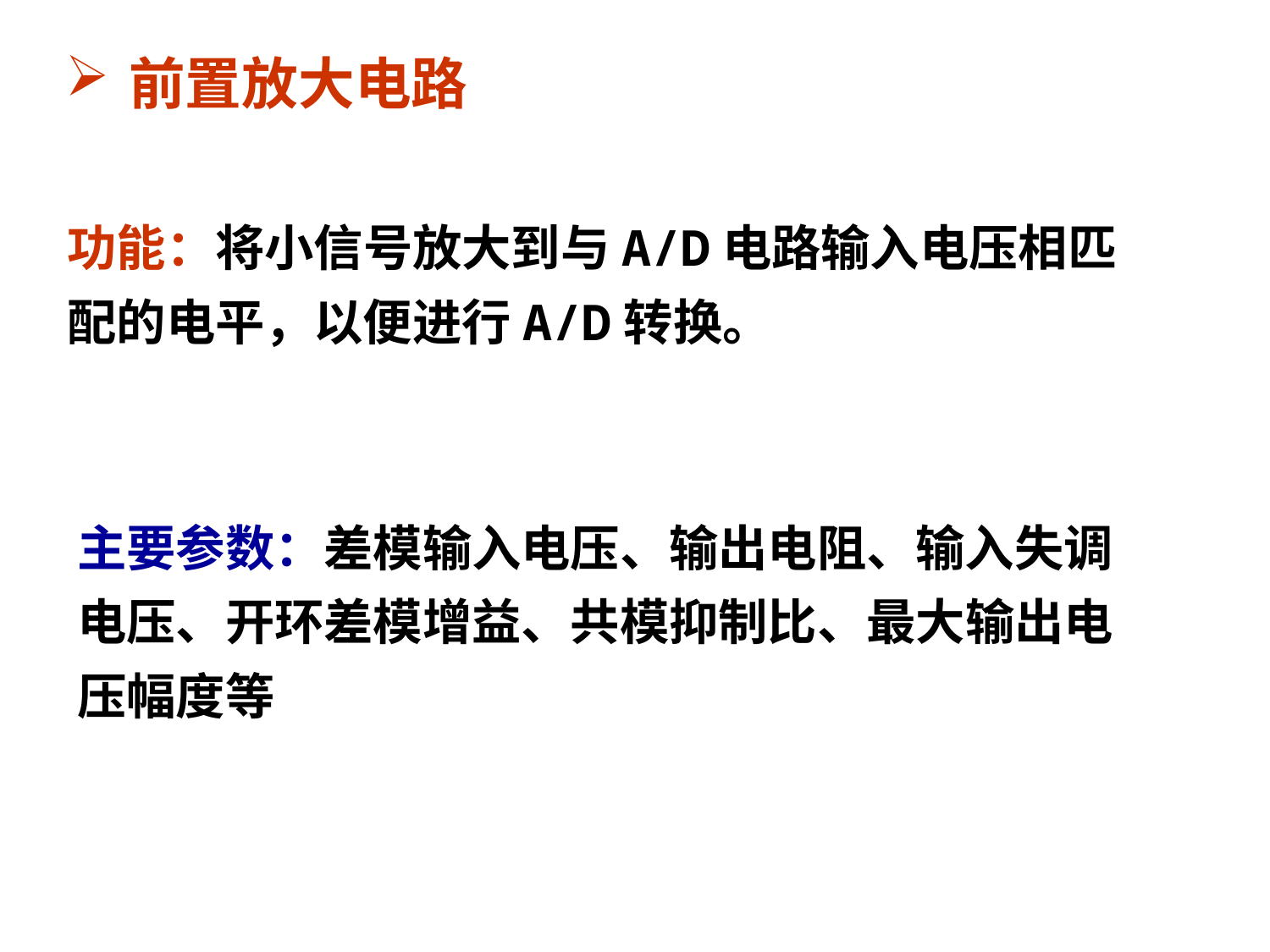

前置放大电路
功能：将小信号放大到与A/D电路输入电压相匹配的电平，以便进行A/D转换。
主要参数：差模输入电压、输出电阻、输入失调电压、开环差模增益、共模抑制比、最大输出电压幅度等